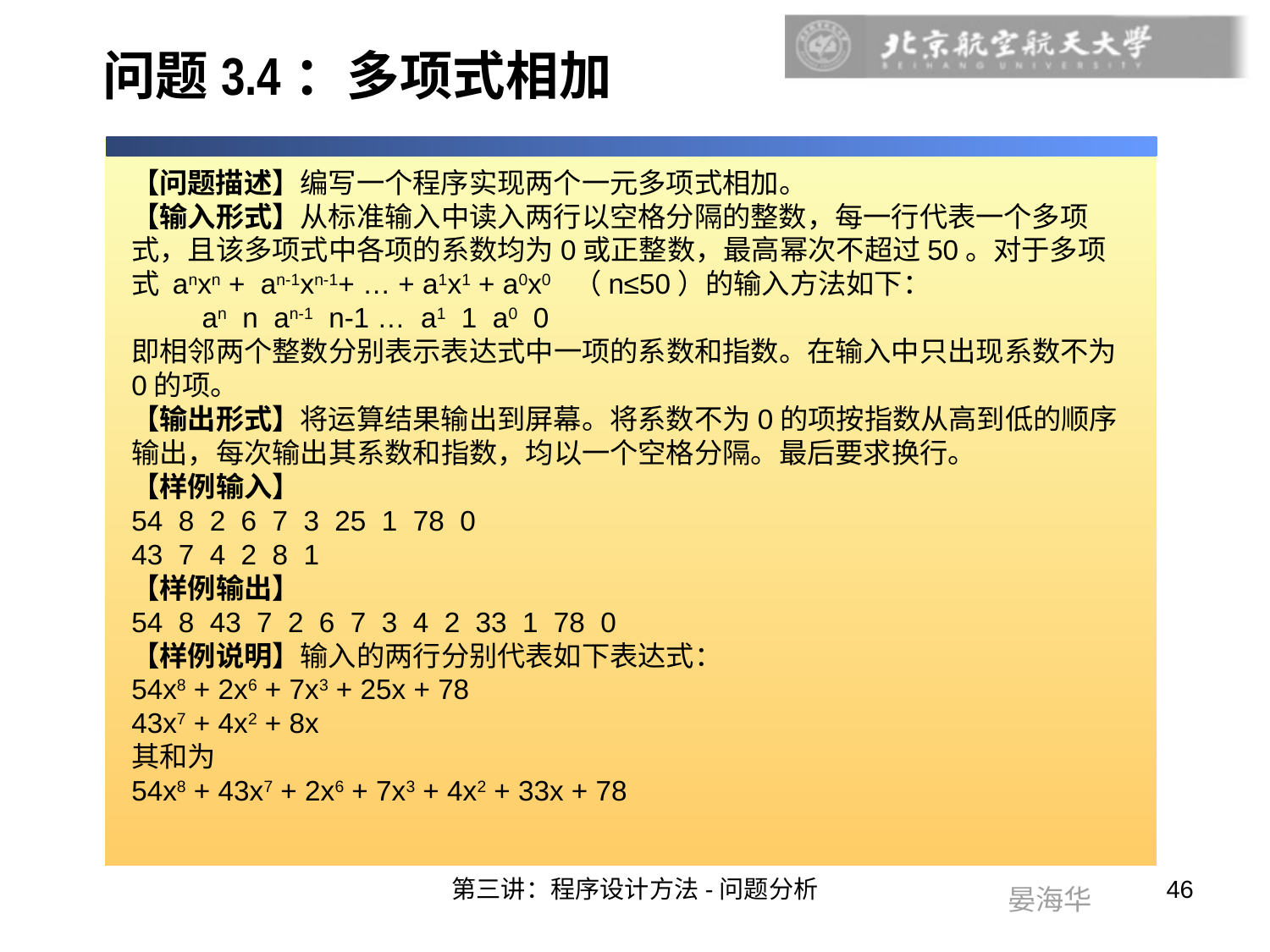

问题3.4：多项式相加
【问题描述】编写一个程序实现两个一元多项式相加。
【输入形式】从标准输入中读入两行以空格分隔的整数，每一行代表一个多项式，且该多项式中各项的系数均为0或正整数，最高幂次不超过50。对于多项式 anxn +  an-1xn-1+ … + a1x1 + a0x0  （n≤50）的输入方法如下：
         an  n  an-1  n-1 …  a1  1  a0  0
即相邻两个整数分别表示表达式中一项的系数和指数。在输入中只出现系数不为0的项。
【输出形式】将运算结果输出到屏幕。将系数不为0的项按指数从高到低的顺序输出，每次输出其系数和指数，均以一个空格分隔。最后要求换行。
【样例输入】
54  8  2  6  7  3  25  1  78  0
43  7  4  2  8  1
【样例输出】
54  8  43  7  2  6  7  3  4  2  33  1  78  0
【样例说明】输入的两行分别代表如下表达式：
54x8 + 2x6 + 7x3 + 25x + 78
43x7 + 4x2 + 8x
其和为
54x8 + 43x7 + 2x6 + 7x3 + 4x2 + 33x + 78
第三讲：程序设计方法-问题分析
46